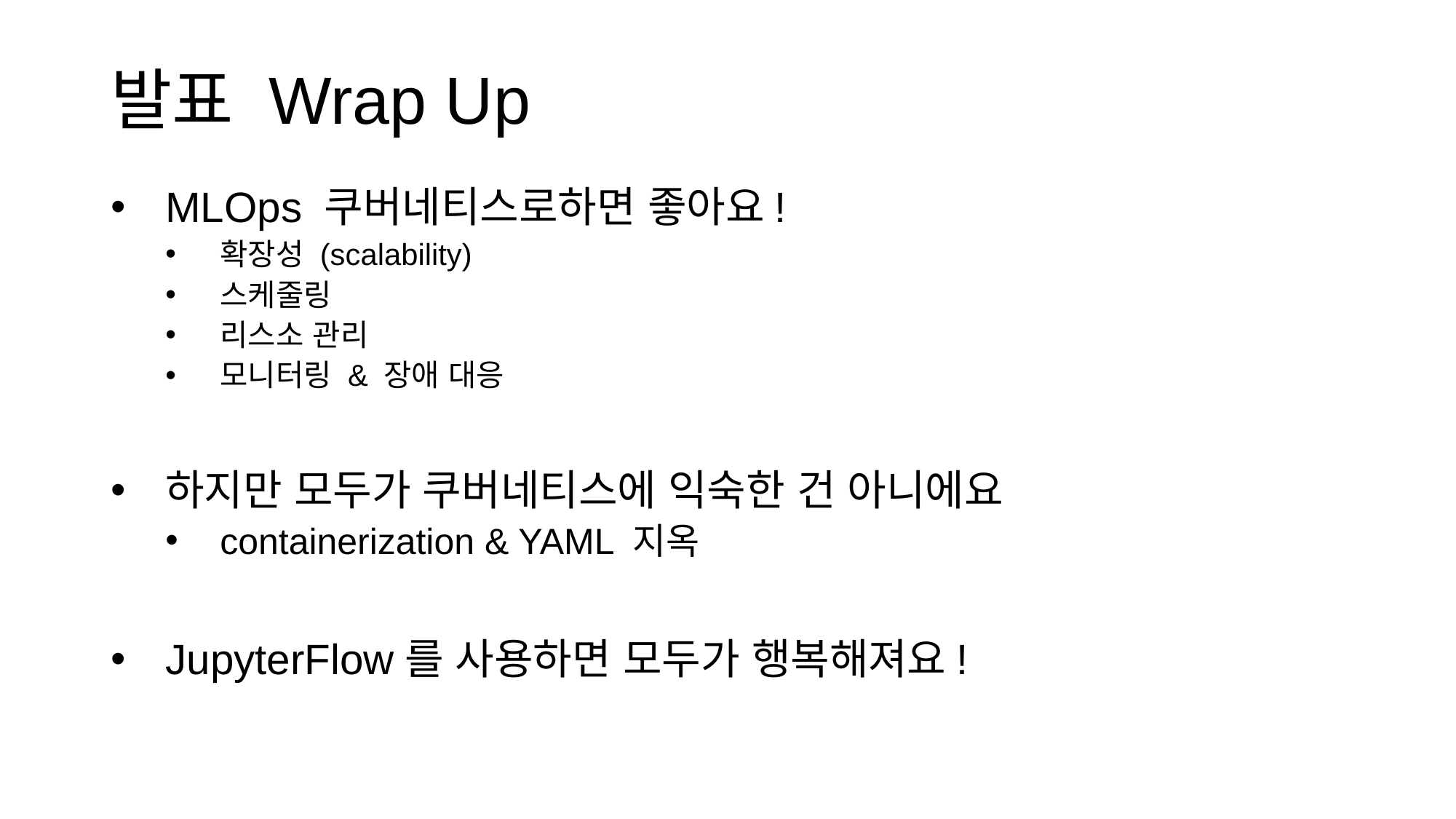

# 발표 Wrap Up
MLOps 쿠버네티스로하면 좋아요!
확장성 (scalability)
스케줄링
리스소 관리
모니터링 & 장애 대응

하지만 모두가 쿠버네티스에 익숙한 건 아니에요
containerization & YAML 지옥

JupyterFlow를 사용하면 모두가 행복해져요!